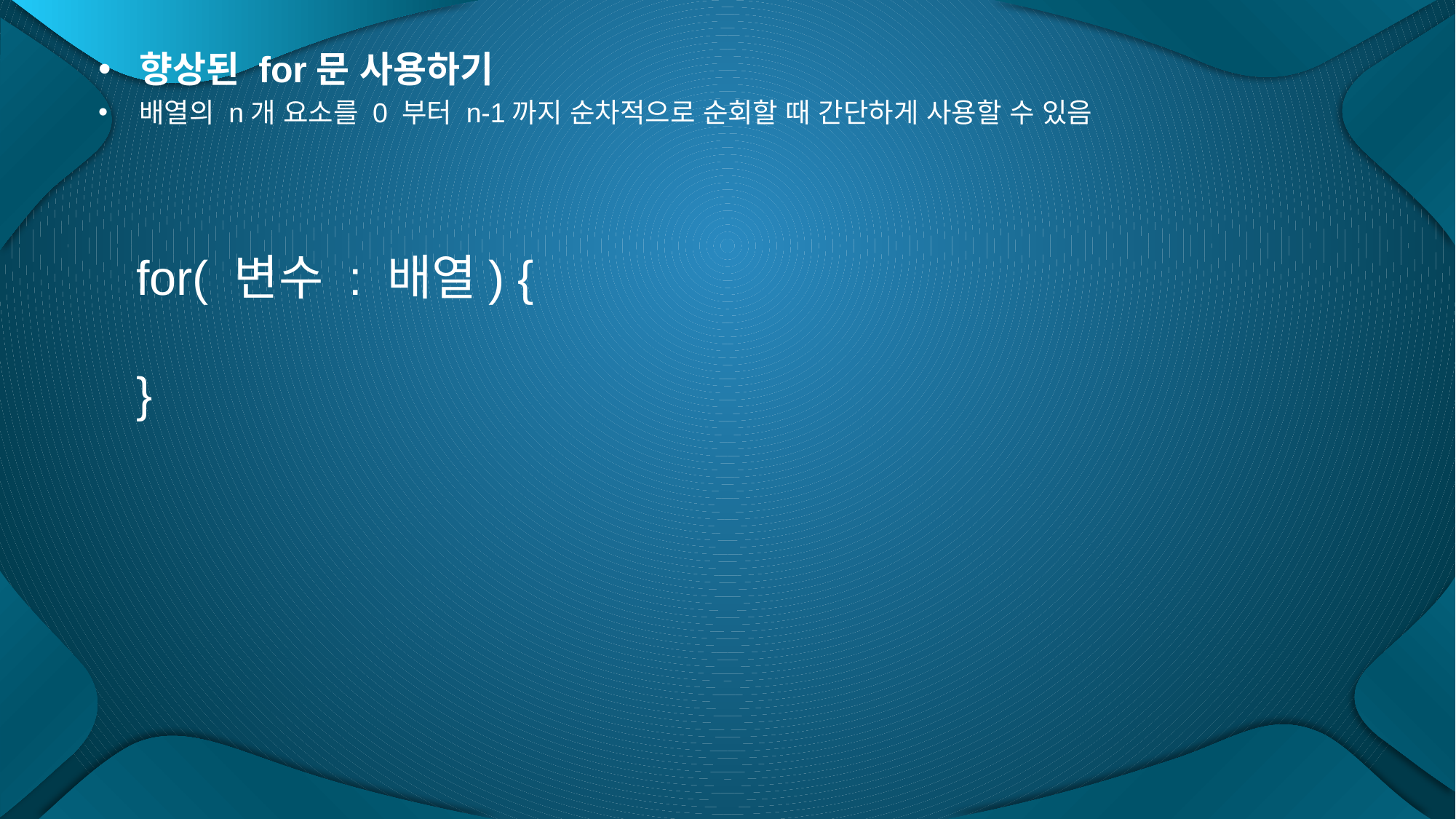

향상된 for문 사용하기
배열의 n개 요소를 0 부터 n-1까지 순차적으로 순회할 때 간단하게 사용할 수 있음

for( 변수 : 배열) {

}